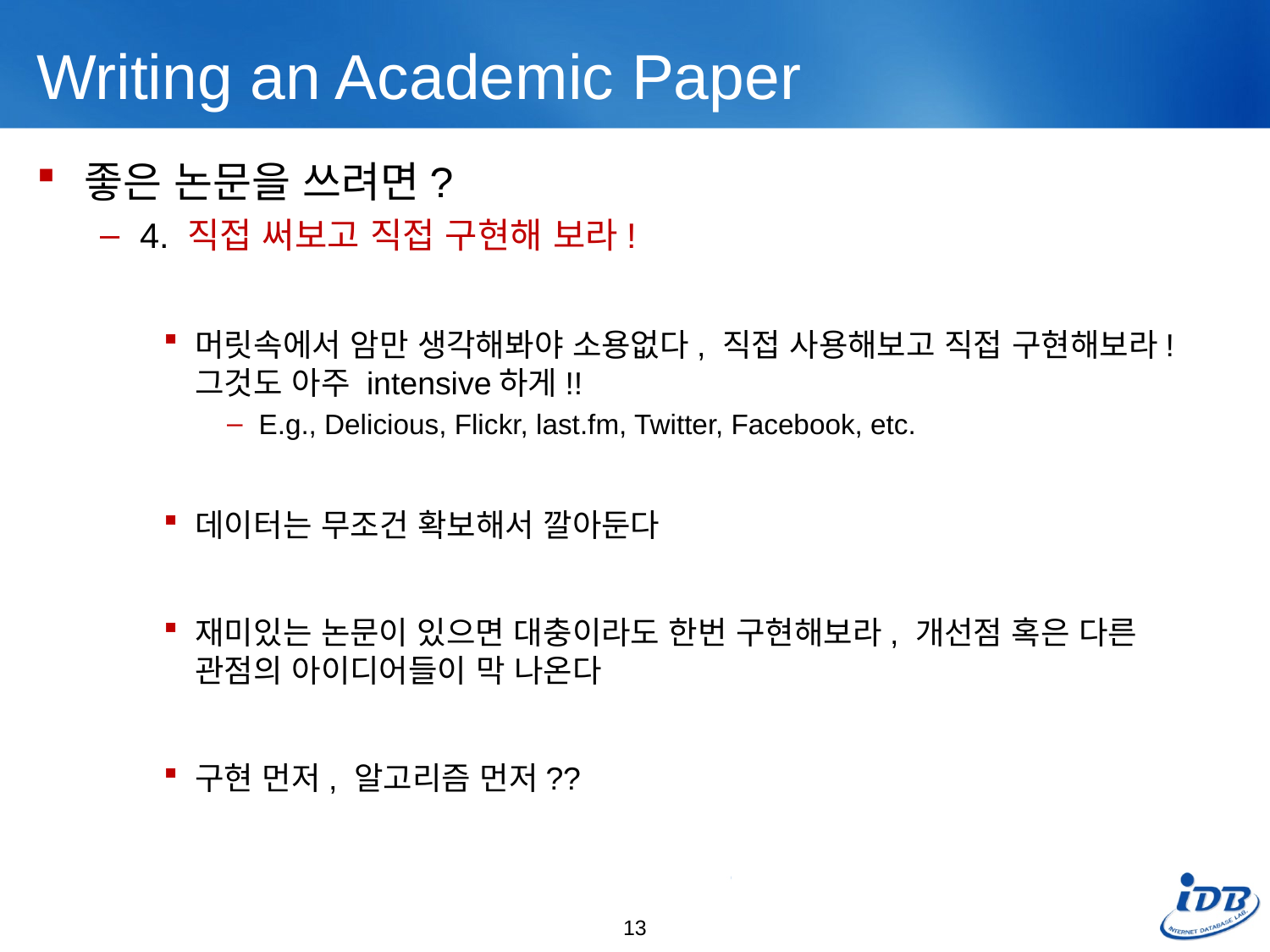

# Writing an Academic Paper
좋은 논문을 쓰려면?
4. 직접 써보고 직접 구현해 보라!

머릿속에서 암만 생각해봐야 소용없다, 직접 사용해보고 직접 구현해보라! 그것도 아주 intensive하게!!
E.g., Delicious, Flickr, last.fm, Twitter, Facebook, etc.

데이터는 무조건 확보해서 깔아둔다

재미있는 논문이 있으면 대충이라도 한번 구현해보라, 개선점 혹은 다른 관점의 아이디어들이 막 나온다

구현 먼저, 알고리즘 먼저??
13